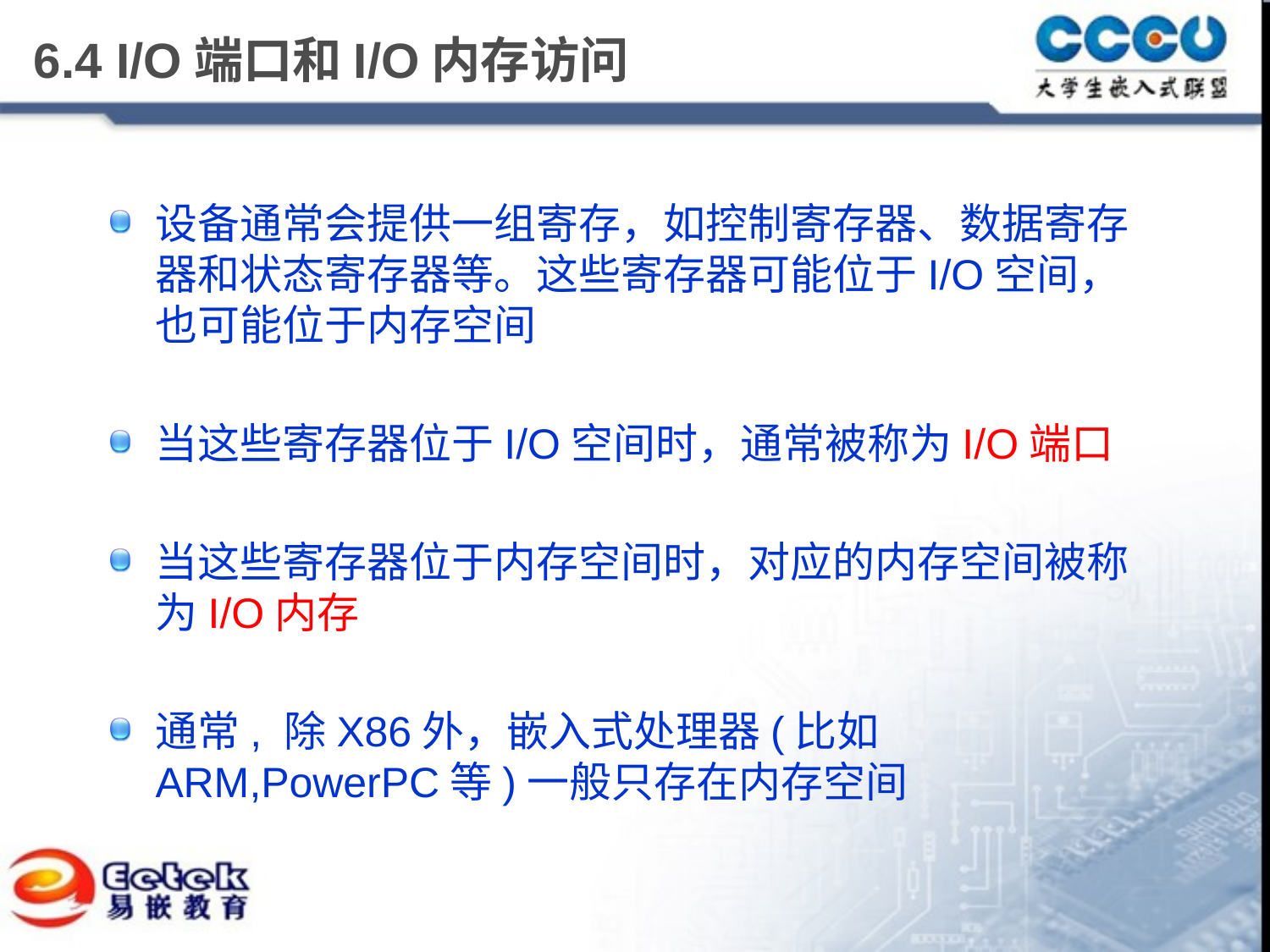

# 6.4 I/O端口和I/O内存访问
设备通常会提供一组寄存，如控制寄存器、数据寄存器和状态寄存器等。这些寄存器可能位于I/O空间，也可能位于内存空间

当这些寄存器位于I/O空间时，通常被称为I/O端口

当这些寄存器位于内存空间时，对应的内存空间被称为I/O内存

通常, 除X86外，嵌入式处理器(比如ARM,PowerPC等)一般只存在内存空间